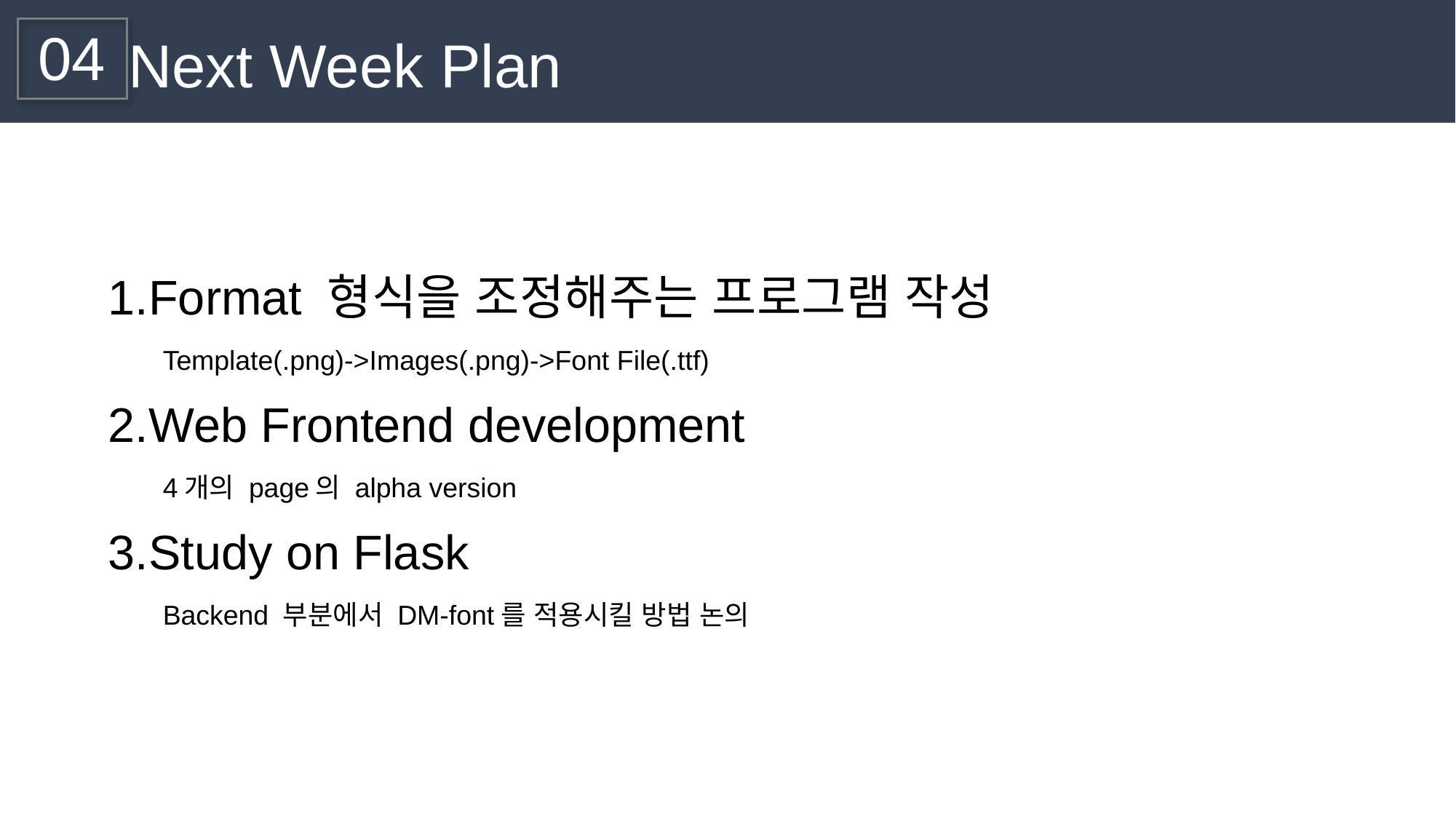

04

Next Week Plan
Format 형식을 조정해주는 프로그램 작성
Template(.png)->Images(.png)->Font File(.ttf)
Web Frontend development
4개의 page의 alpha version
Study on Flask
Backend 부분에서 DM-font를 적용시킬 방법 논의